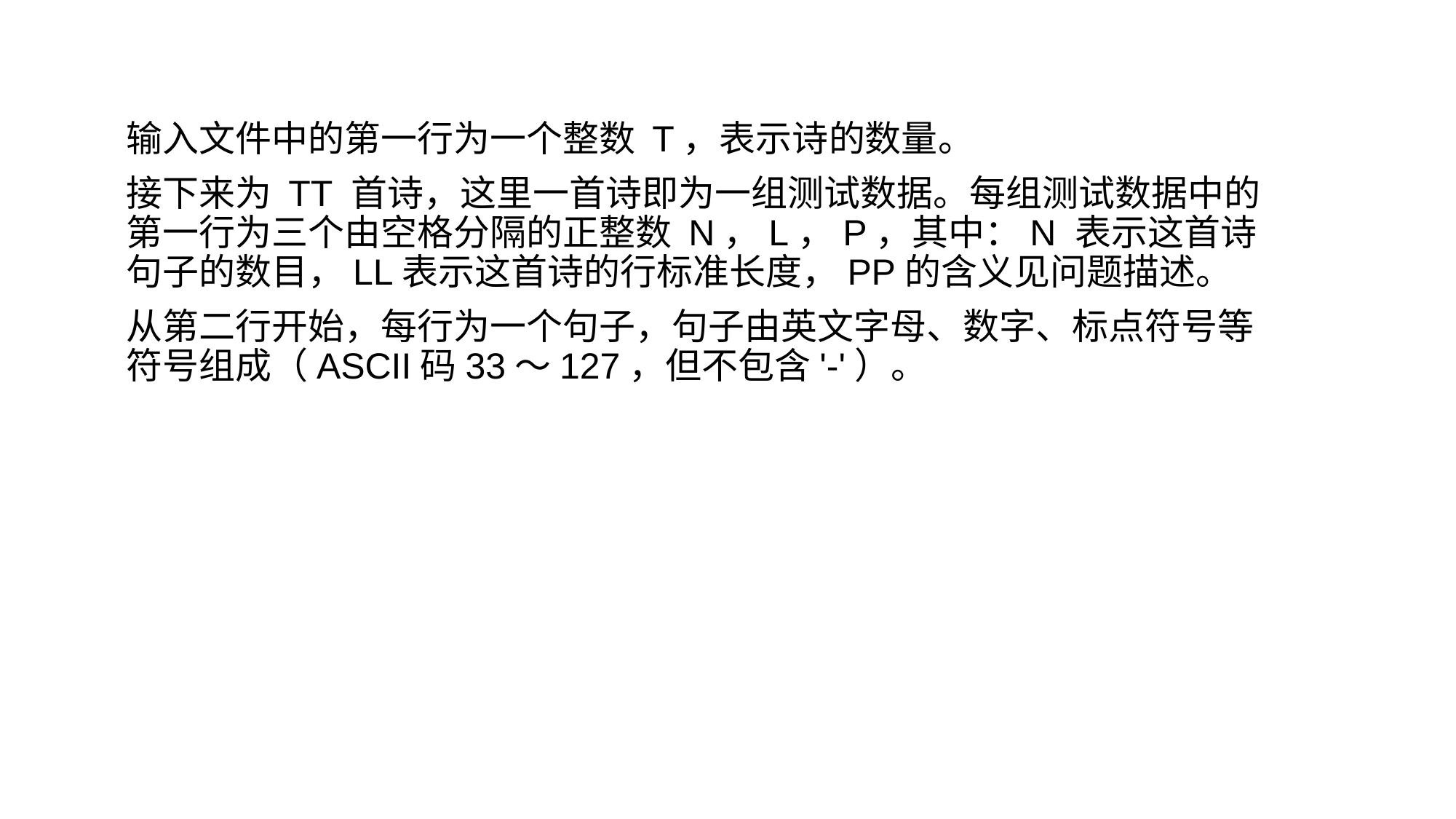

输入文件中的第一行为一个整数 T，表示诗的数量。
接下来为 TT 首诗，这里一首诗即为一组测试数据。每组测试数据中的第一行为三个由空格分隔的正整数 N，L，P，其中：N 表示这首诗句子的数目，LL表示这首诗的行标准长度，PP的含义见问题描述。
从第二行开始，每行为一个句子，句子由英文字母、数字、标点符号等符号组成（ASCII码33～127，但不包含'-'）。